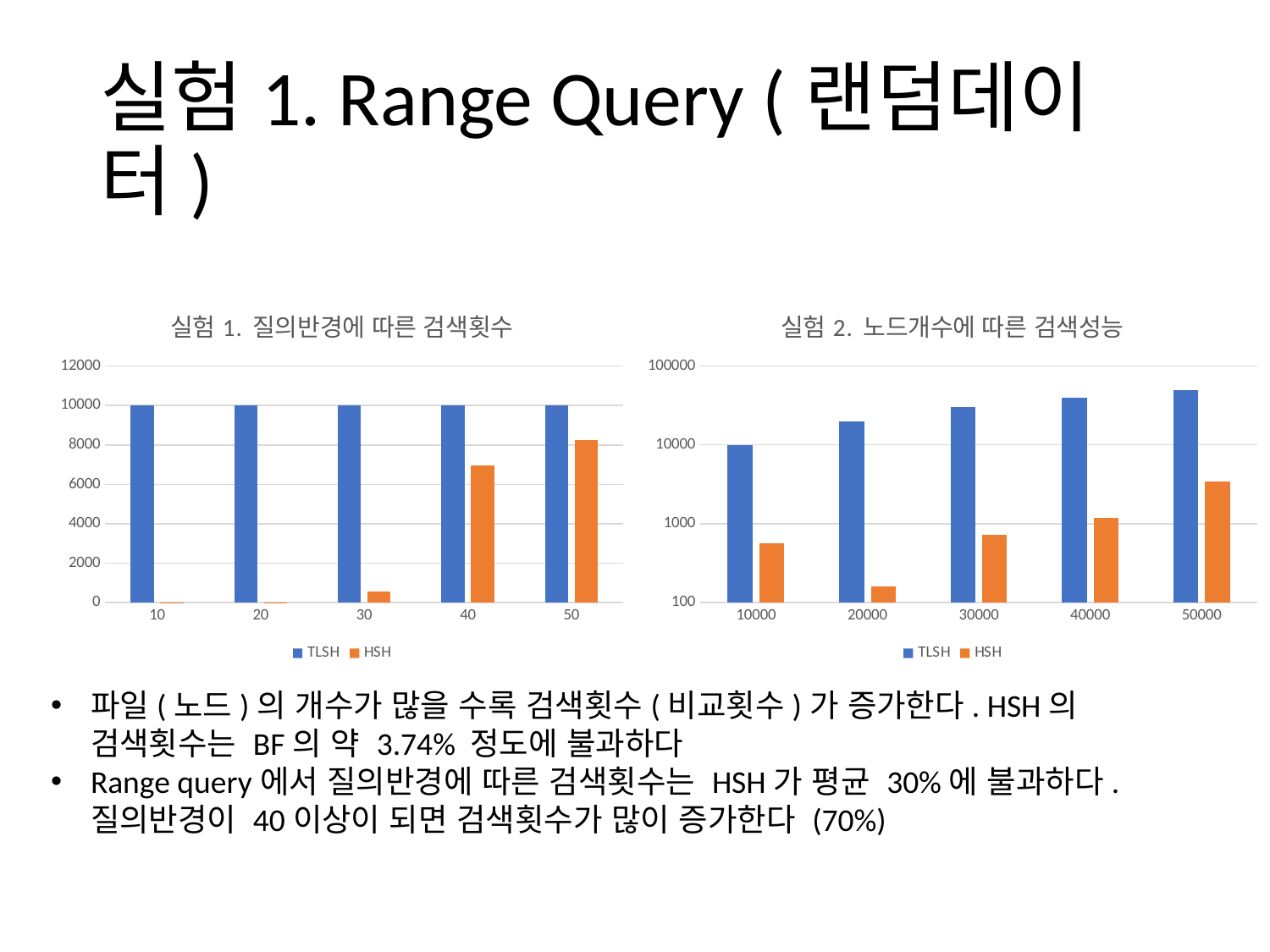

# 실험1. Range Query (랜덤데이터)

### Chart: 실험1. 질의반경에 따른 검색횟수

| Category | TLSH | HSH |
|---|---|---|
| 10 | 10000.0 | 14.0 |
| 20 | 10000.0 | 14.0 |
| 30 | 10000.0 | 566.0 |
| 40 | 10000.0 | 6959.0 |
| 50 | 10000.0 | 8260.0 |

### Chart: 실험2. 노드개수에 따른 검색성능

| Category | TLSH | HSH |
|---|---|---|
| 10000 | 10000.0 | 566.0 |
| 20000 | 20000.0 | 162.0 |
| 30000 | 30000.0 | 724.0 |
| 40000 | 40000.0 | 1180.0 |
| 50000 | 50000.0 | 3458.0 |
파일(노드)의 개수가 많을 수록 검색횟수(비교횟수)가 증가한다. HSH의 검색횟수는 BF의 약 3.74% 정도에 불과하다
Range query에서 질의반경에 따른 검색횟수는 HSH가 평균 30%에 불과하다. 질의반경이 40이상이 되면 검색횟수가 많이 증가한다 (70%)